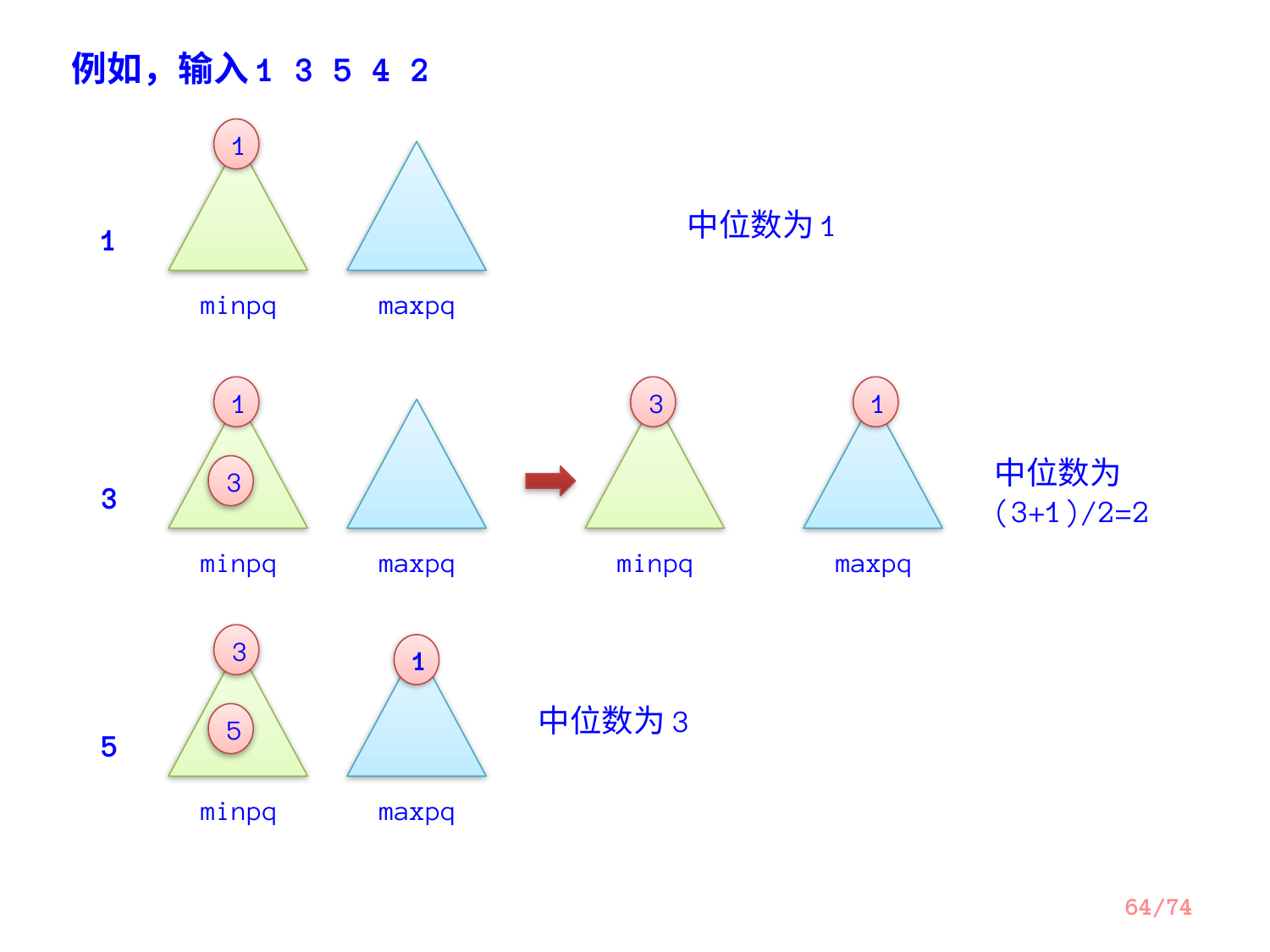

例如，输入1 3 5 4 2
1

1
中位数为1
minpq
maxpq
1
3
1

中位数为(3+1)/2=2
3
3

minpq
maxpq
minpq
maxpq
3
1

中位数为3
5
5
minpq
maxpq
64/74